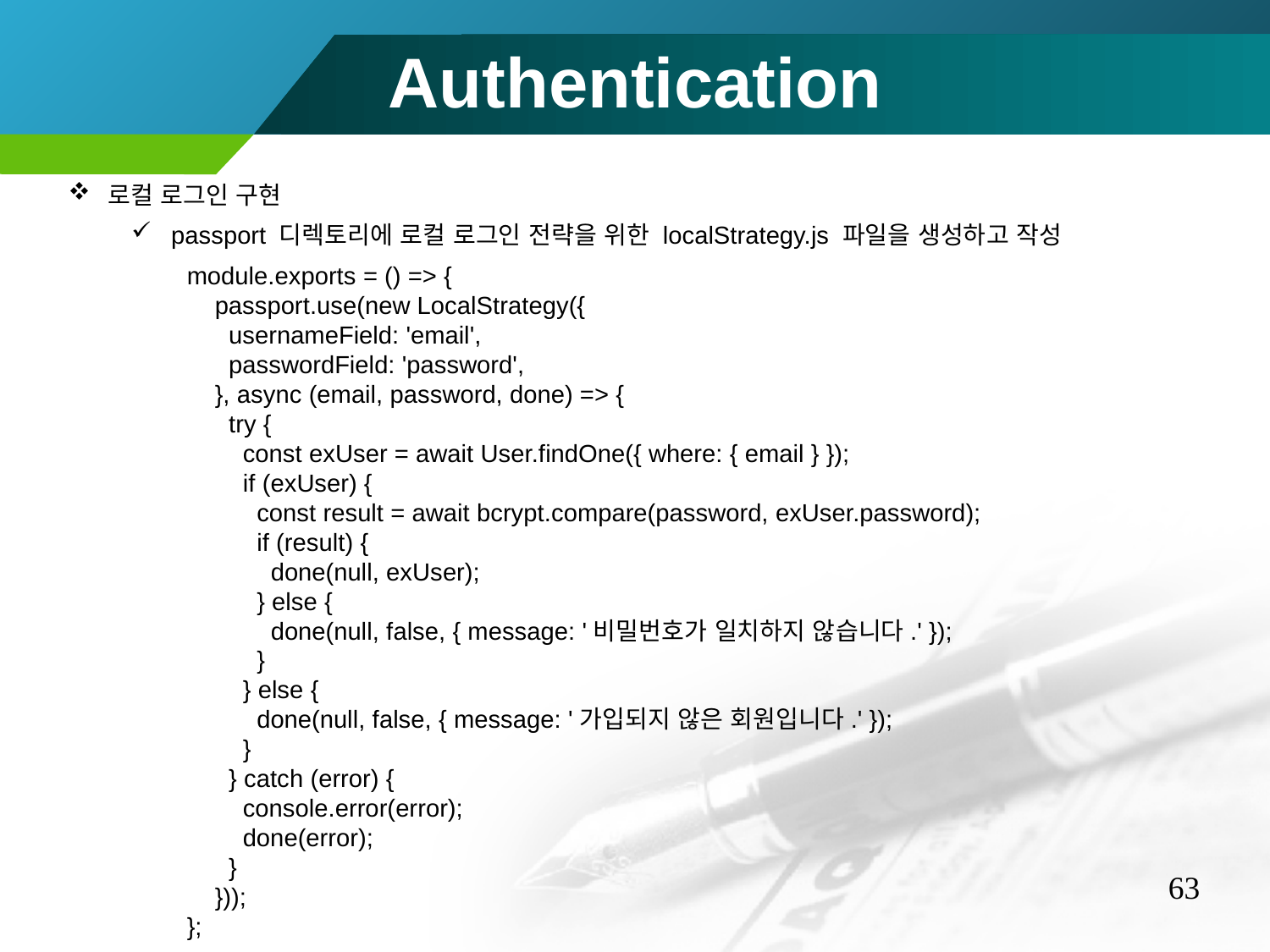

Authentication
로컬 로그인 구현
passport 디렉토리에 로컬 로그인 전략을 위한 localStrategy.js 파일을 생성하고 작성
module.exports = () => {
    passport.use(new LocalStrategy({
      usernameField: 'email',
      passwordField: 'password',
    }, async (email, password, done) => {
      try {
        const exUser = await User.findOne({ where: { email } });
        if (exUser) {
          const result = await bcrypt.compare(password, exUser.password);
          if (result) {
            done(null, exUser);
          } else {
            done(null, false, { message: '비밀번호가 일치하지 않습니다.' });
          }
        } else {
          done(null, false, { message: '가입되지 않은 회원입니다.' });
        }
      } catch (error) {
        console.error(error);
        done(error);
      }
    }));
};

63